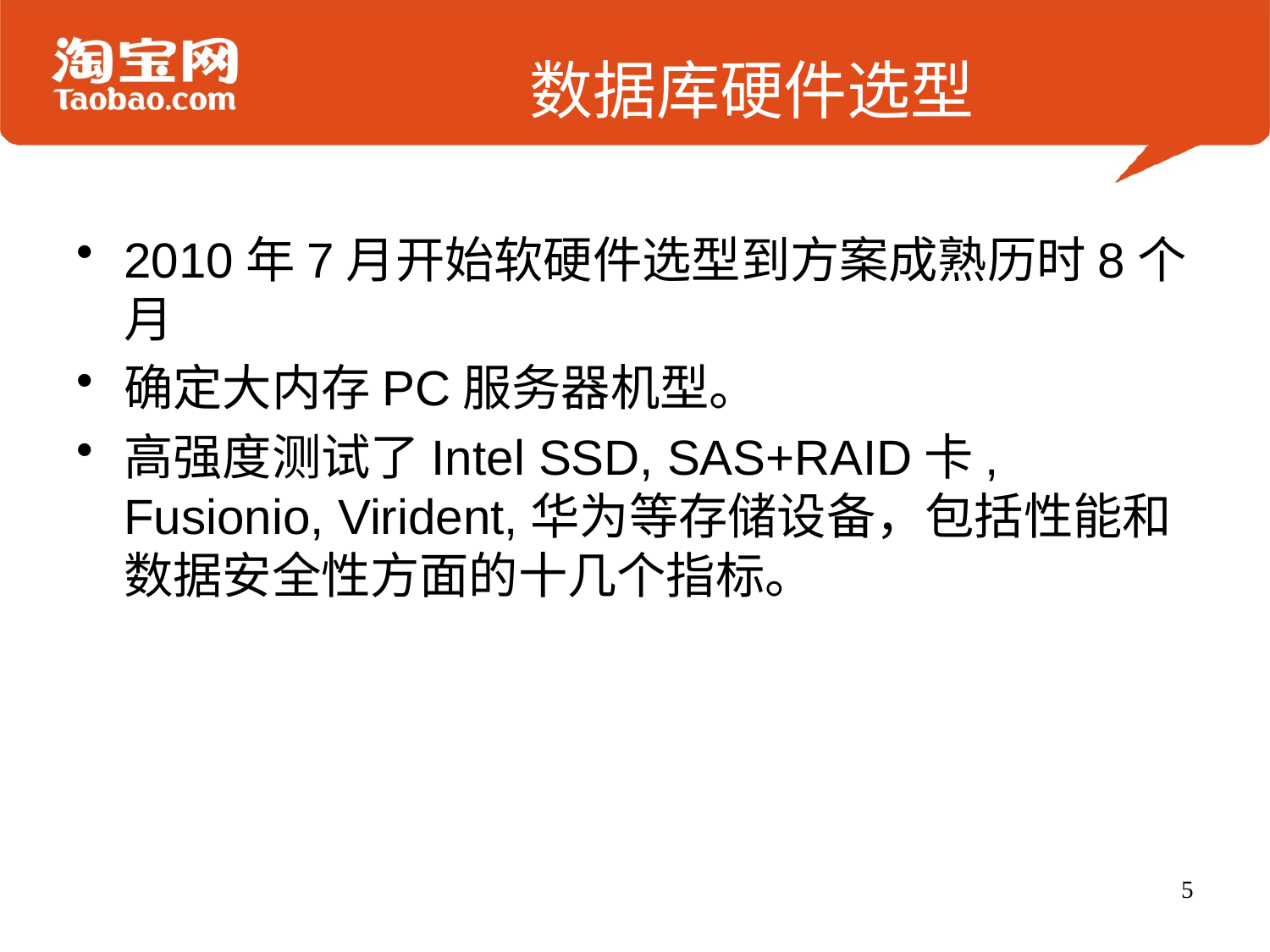

# 数据库硬件选型
2010年7月开始软硬件选型到方案成熟历时8个月
确定大内存PC服务器机型。
高强度测试了Intel SSD, SAS+RAID卡, Fusionio, Virident,华为等存储设备，包括性能和数据安全性方面的十几个指标。

5